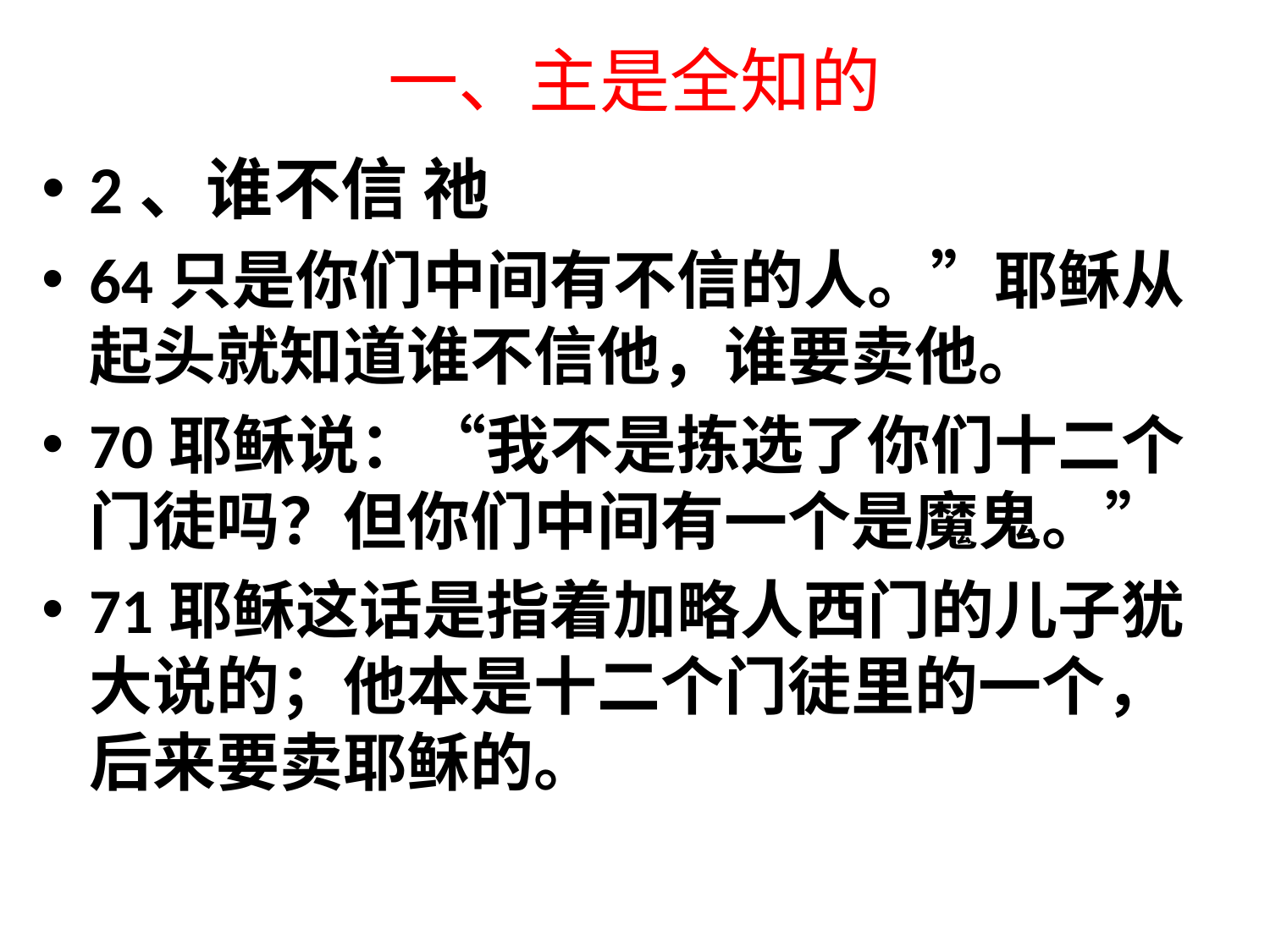

# 一、主是全知的
2、谁不信 祂
64只是你们中间有不信的人。”耶稣从起头就知道谁不信他，谁要卖他。
70耶稣说：“我不是拣选了你们十二个门徒吗？但你们中间有一个是魔鬼。”
71耶稣这话是指着加略人西门的儿子犹大说的；他本是十二个门徒里的一个，后来要卖耶稣的。